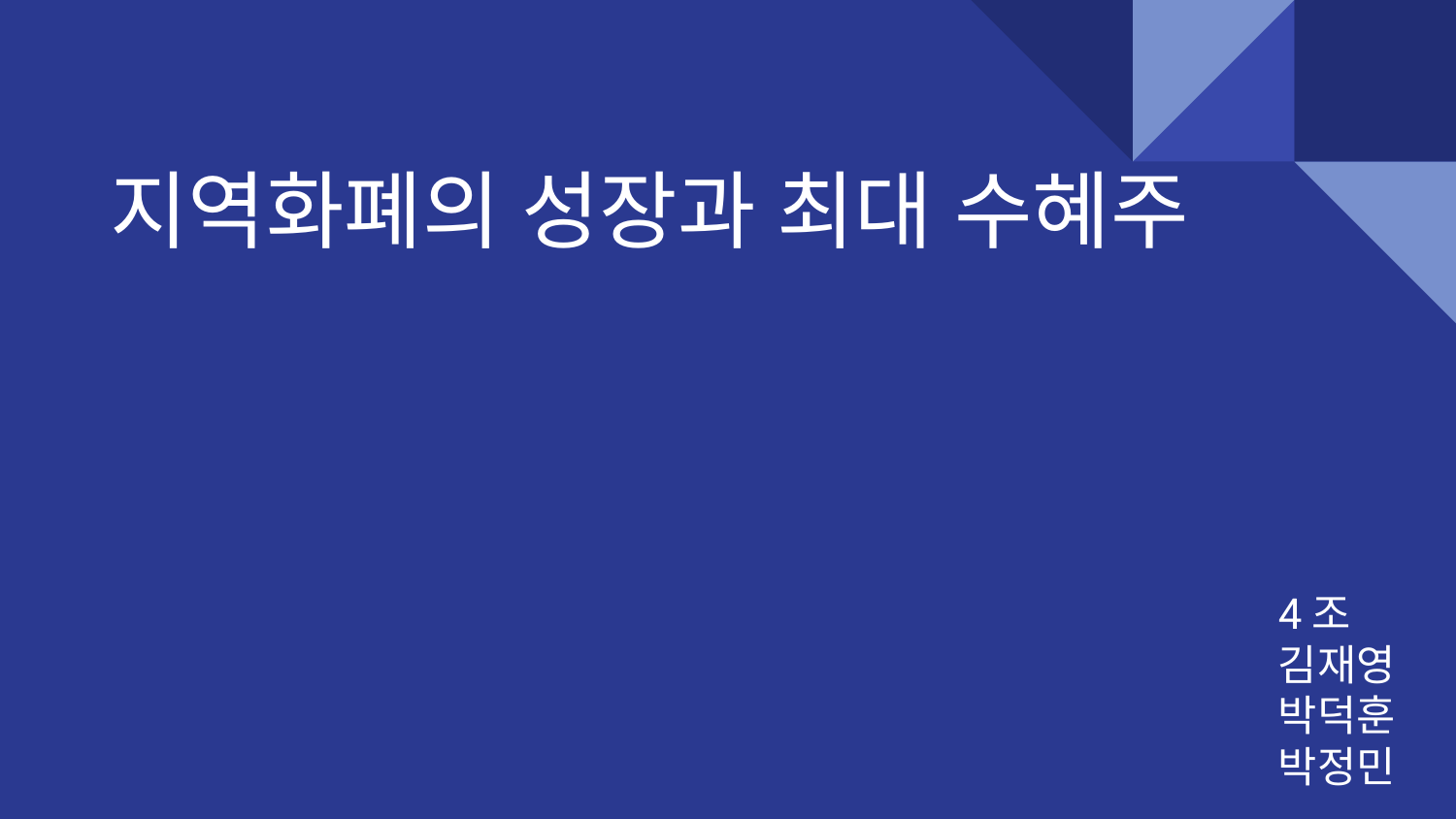

# 지역화폐의 성장과 최대 수혜주
4조
김재영
박덕훈
박정민